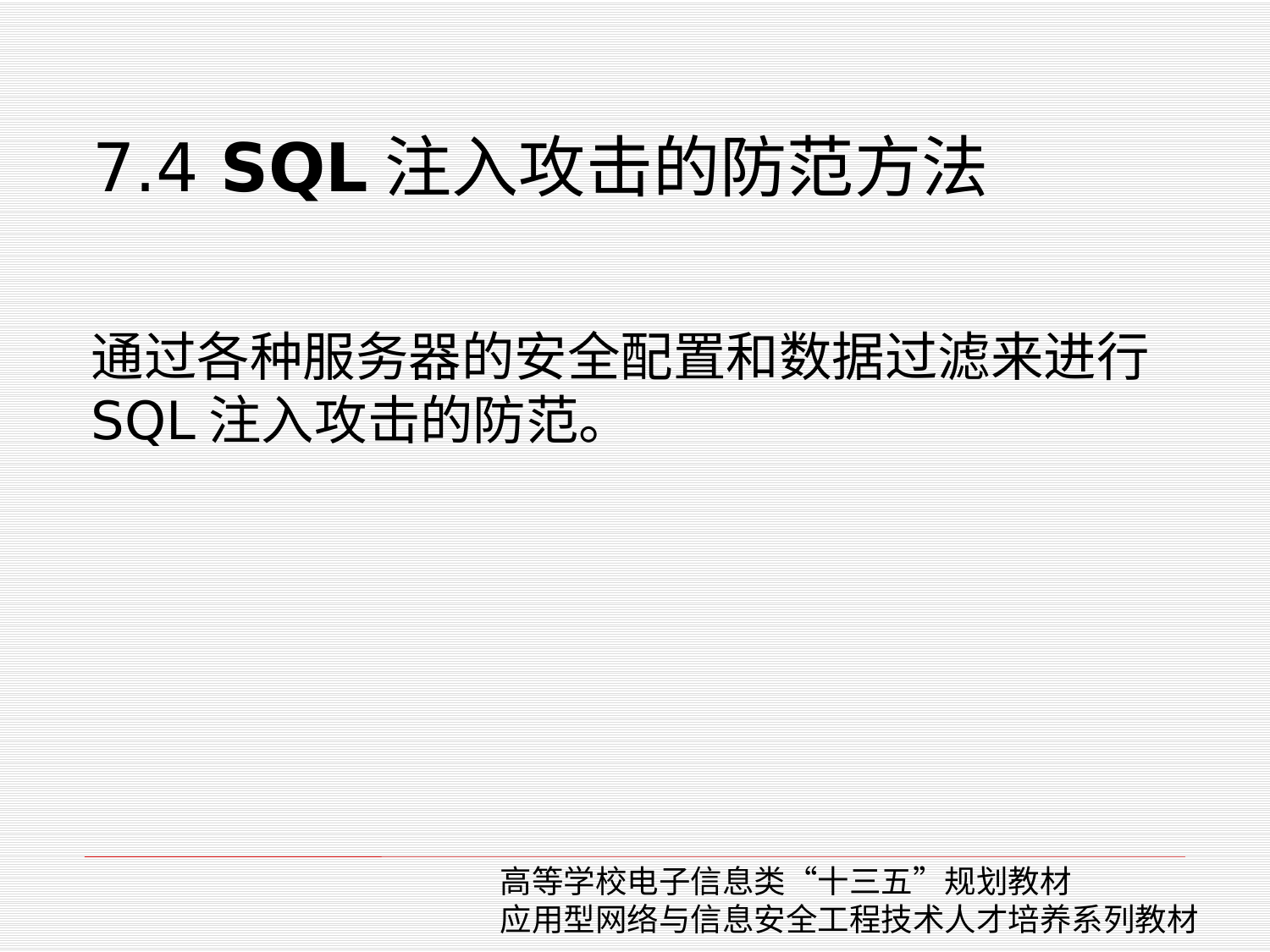

# 7.4 SQL注入攻击的防范方法

通过各种服务器的安全配置和数据过滤来进行SQL注入攻击的防范。

高等学校电子信息类“十三五”规划教材
应用型网络与信息安全工程技术人才培养系列教材